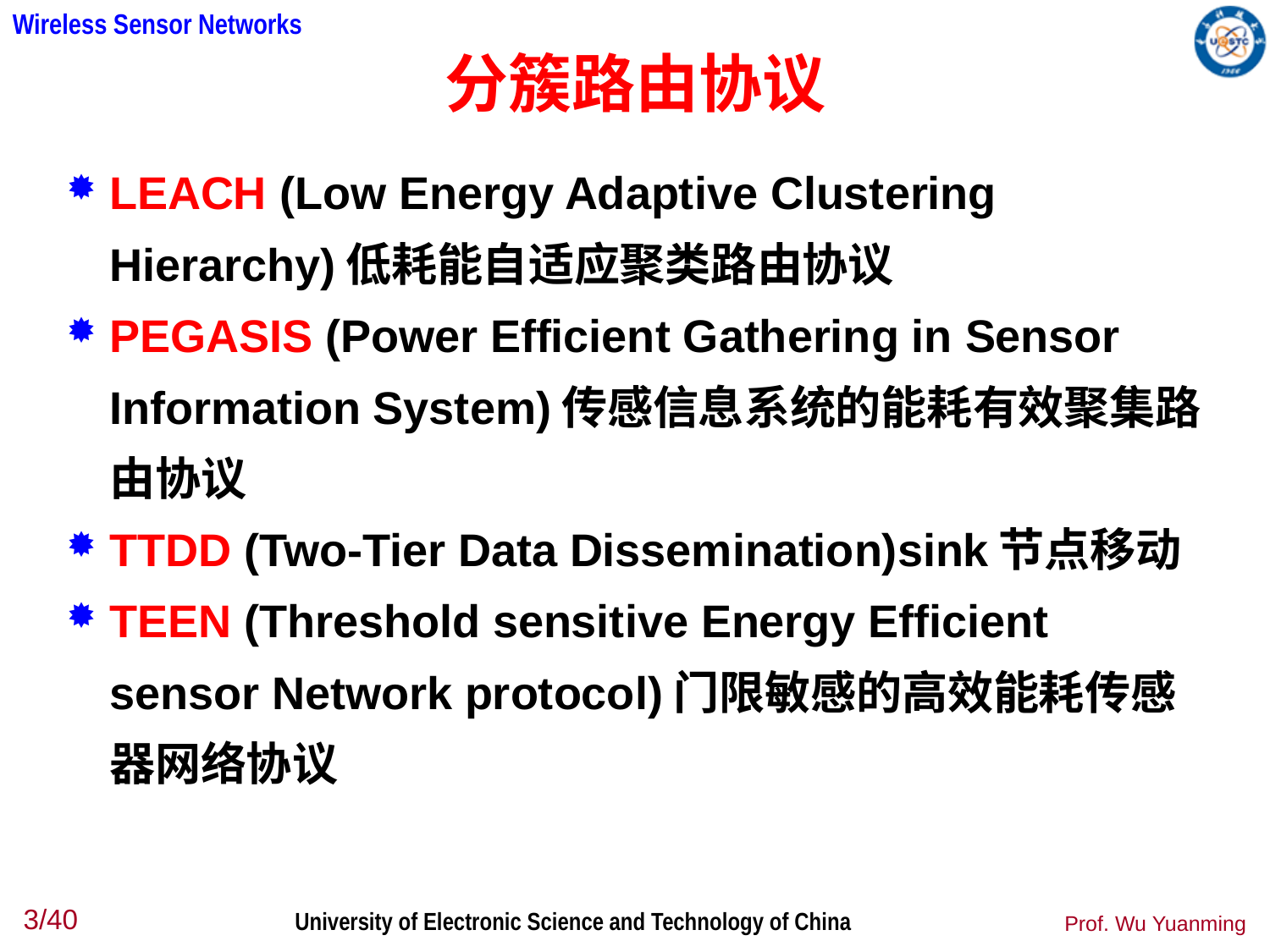

# 分簇路由协议
LEACH (Low Energy Adaptive Clustering Hierarchy)低耗能自适应聚类路由协议
PEGASIS (Power Efficient Gathering in Sensor Information System)传感信息系统的能耗有效聚集路由协议
TTDD (Two-Tier Data Dissemination)sink节点移动
TEEN (Threshold sensitive Energy Efficient sensor Network protocol)门限敏感的高效能耗传感器网络协议
3/40
Prof. Wu Yuanming